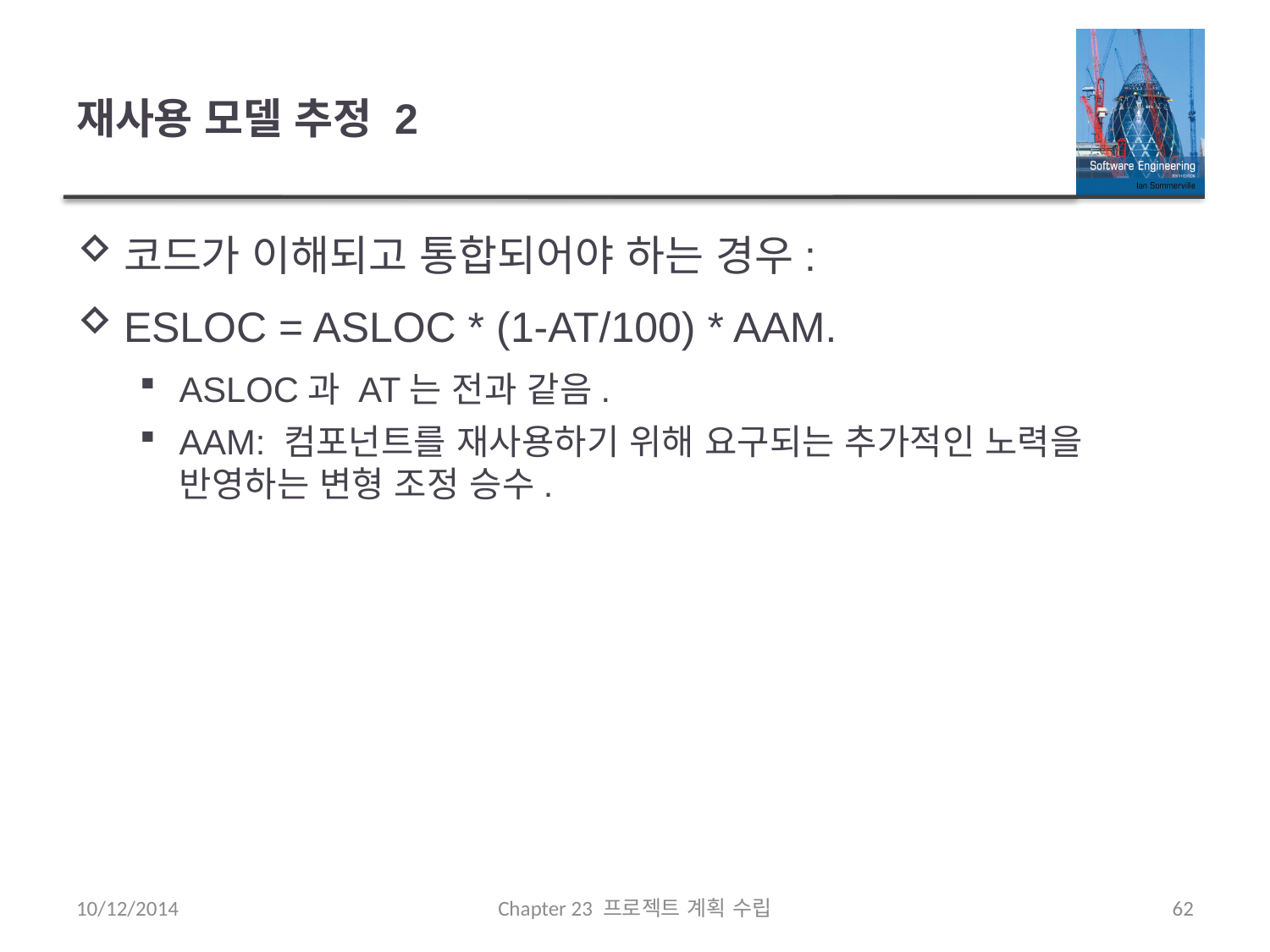

# 재사용 모델 추정 2
코드가 이해되고 통합되어야 하는 경우:
ESLOC = ASLOC * (1-AT/100) * AAM.
ASLOC과 AT는 전과 같음.
AAM: 컴포넌트를 재사용하기 위해 요구되는 추가적인 노력을 반영하는 변형 조정 승수.
10/12/2014
Chapter 23 프로젝트 계획 수립
62